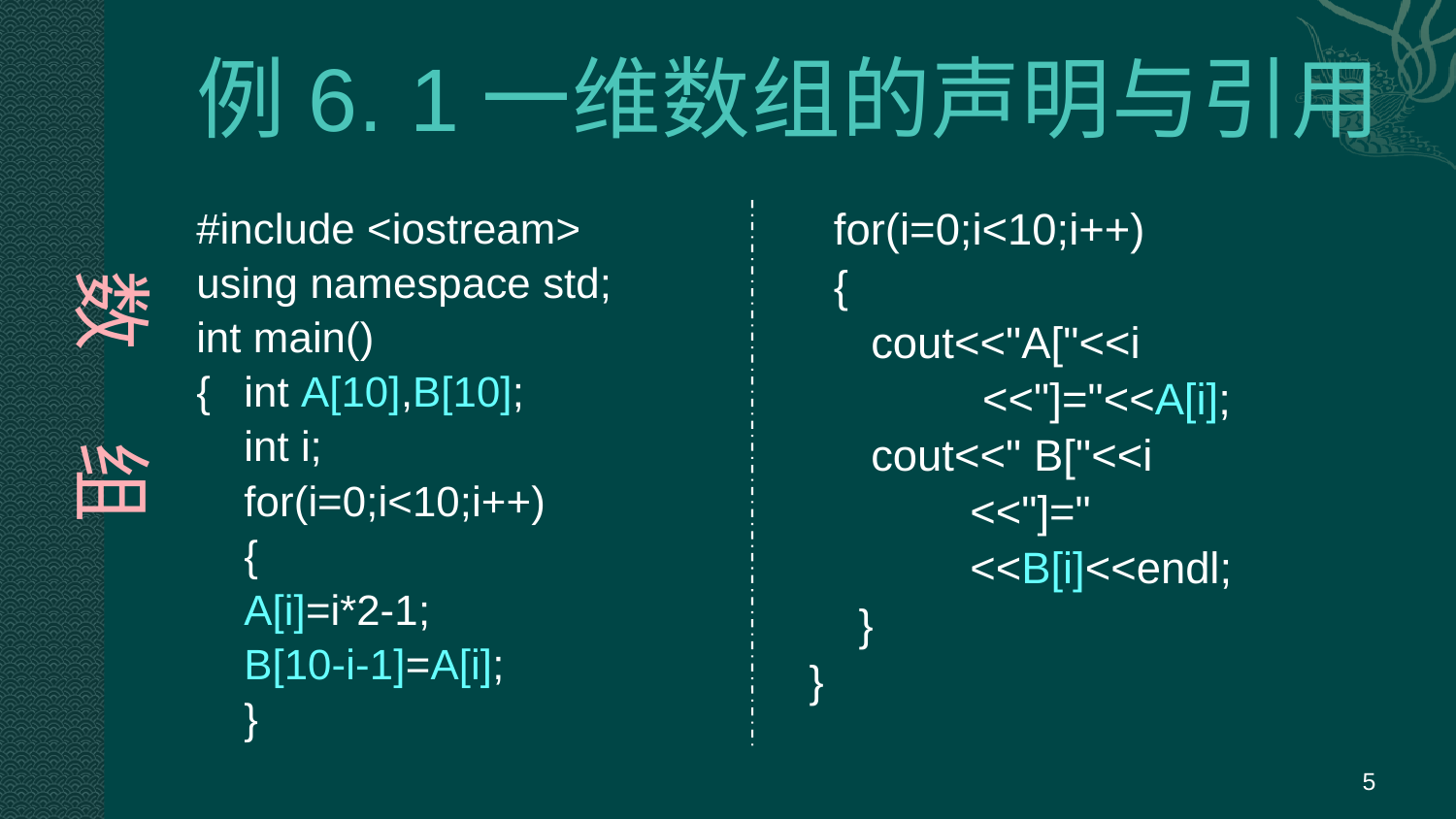

# 例6. 1一维数组的声明与引用
    数     组
#include <iostream>
using namespace std;
int main()
{	int A[10],B[10];
	int i;
	for(i=0;i<10;i++)
	{
		A[i]=i*2-1;
		B[10-i-1]=A[i];
	}

  for(i=0;i<10;i++)
  {
	 cout<<"A["<<i
              <<"]="<<A[i];
	 cout<<" B["<<i
             <<"]="
             <<B[i]<<endl;
	}
}
5